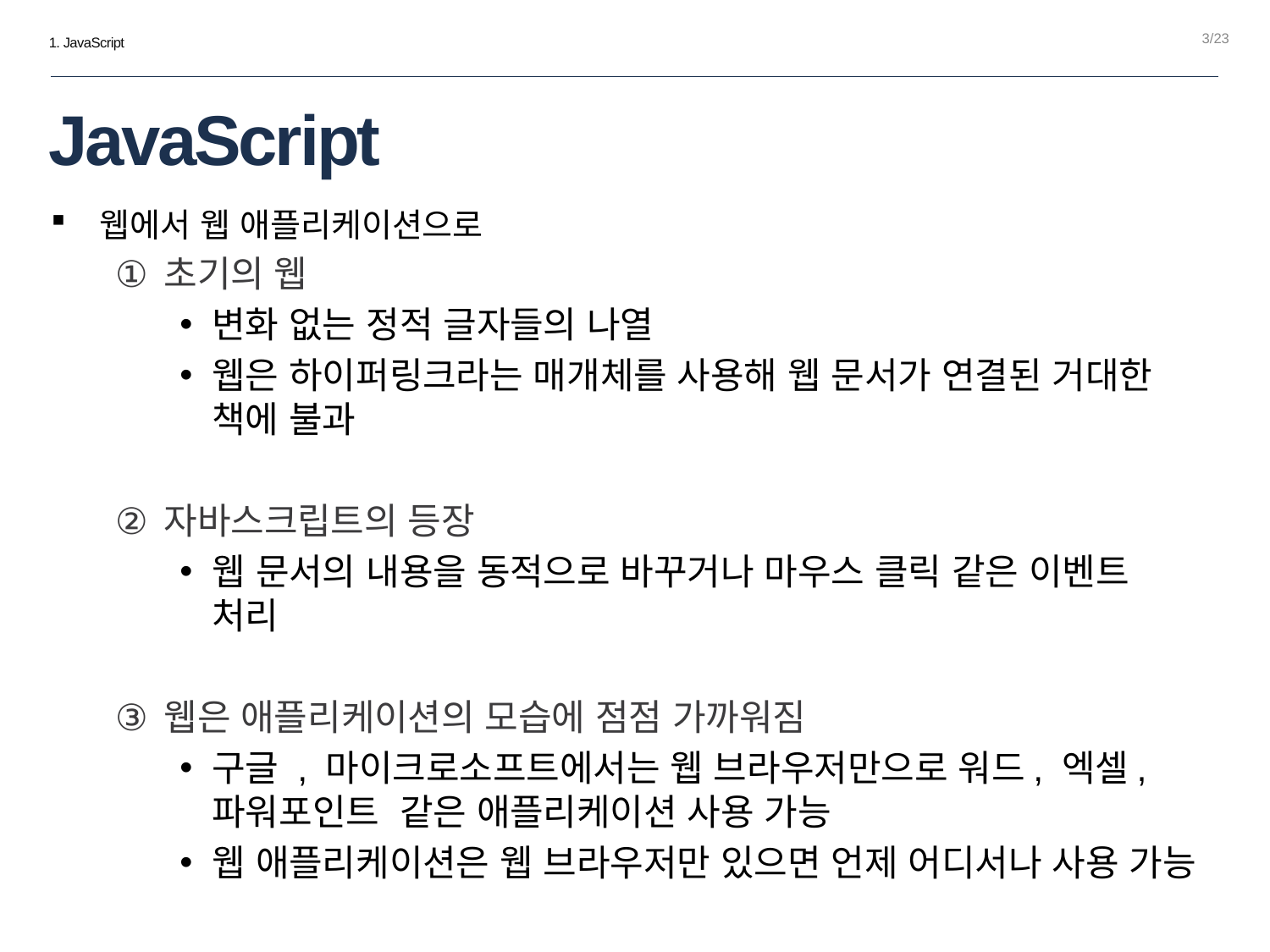

3
1. JavaScript
# JavaScript
웹에서 웹 애플리케이션으로
초기의 웹
변화 없는 정적 글자들의 나열
웹은 하이퍼링크라는 매개체를 사용해 웹 문서가 연결된 거대한 책에 불과

자바스크립트의 등장
웹 문서의 내용을 동적으로 바꾸거나 마우스 클릭 같은 이벤트 처리

웹은 애플리케이션의 모습에 점점 가까워짐
구글 , 마이크로소프트에서는 웹 브라우저만으로 워드, 엑셀, 파워포인트  같은 애플리케이션 사용 가능
웹 애플리케이션은 웹 브라우저만 있으면 언제 어디서나 사용 가능